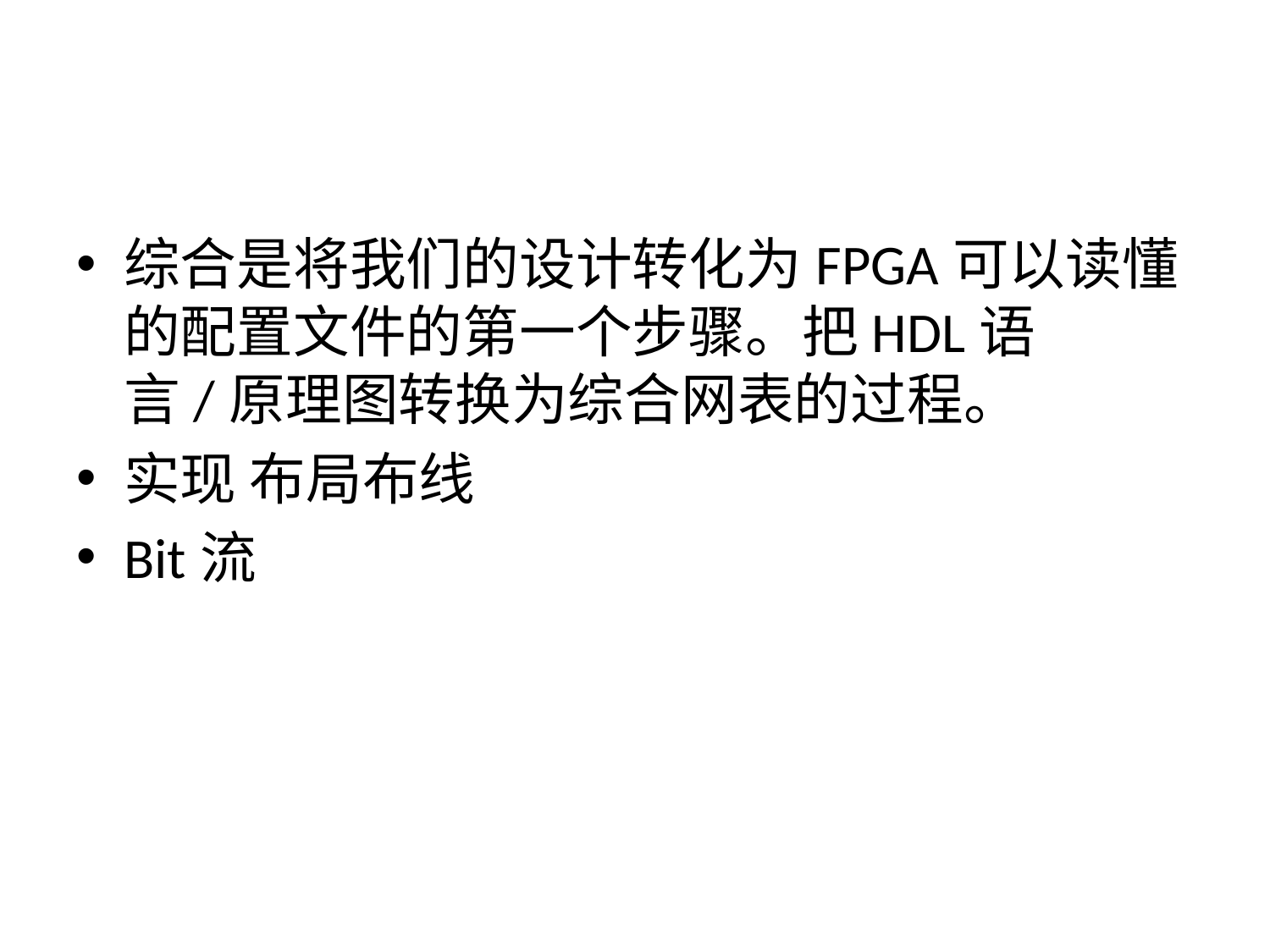

#
综合是将我们的设计转化为FPGA可以读懂的配置文件的第一个步骤。把HDL语言/原理图转换为综合网表的过程。
实现 布局布线
Bit流